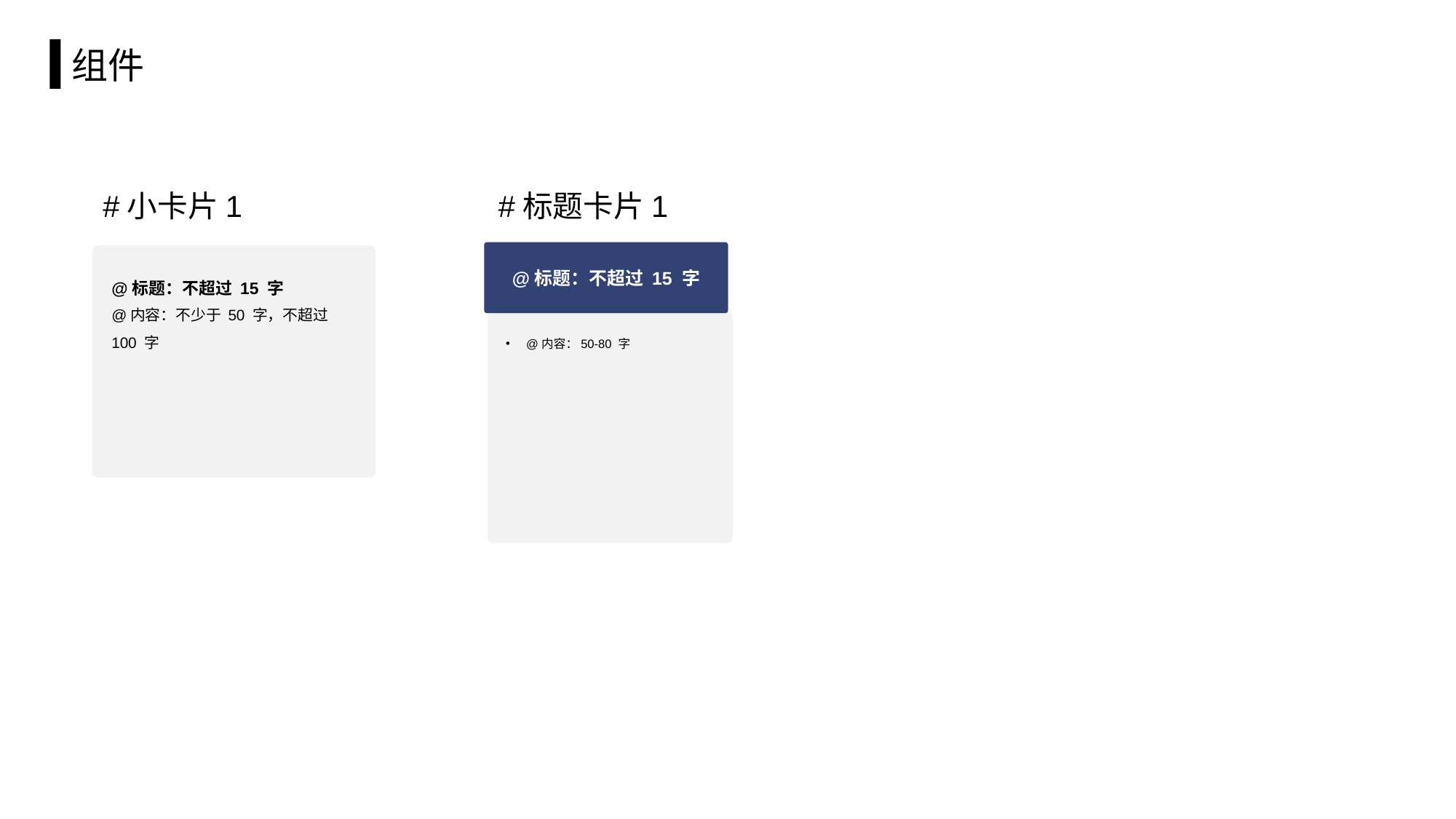

# 组件
#小卡片1

@标题：不超过 15 字
@内容：不少于 50 字，不超过 100 字
#标题卡片1
@标题：不超过 15 字
@内容：50-80 字